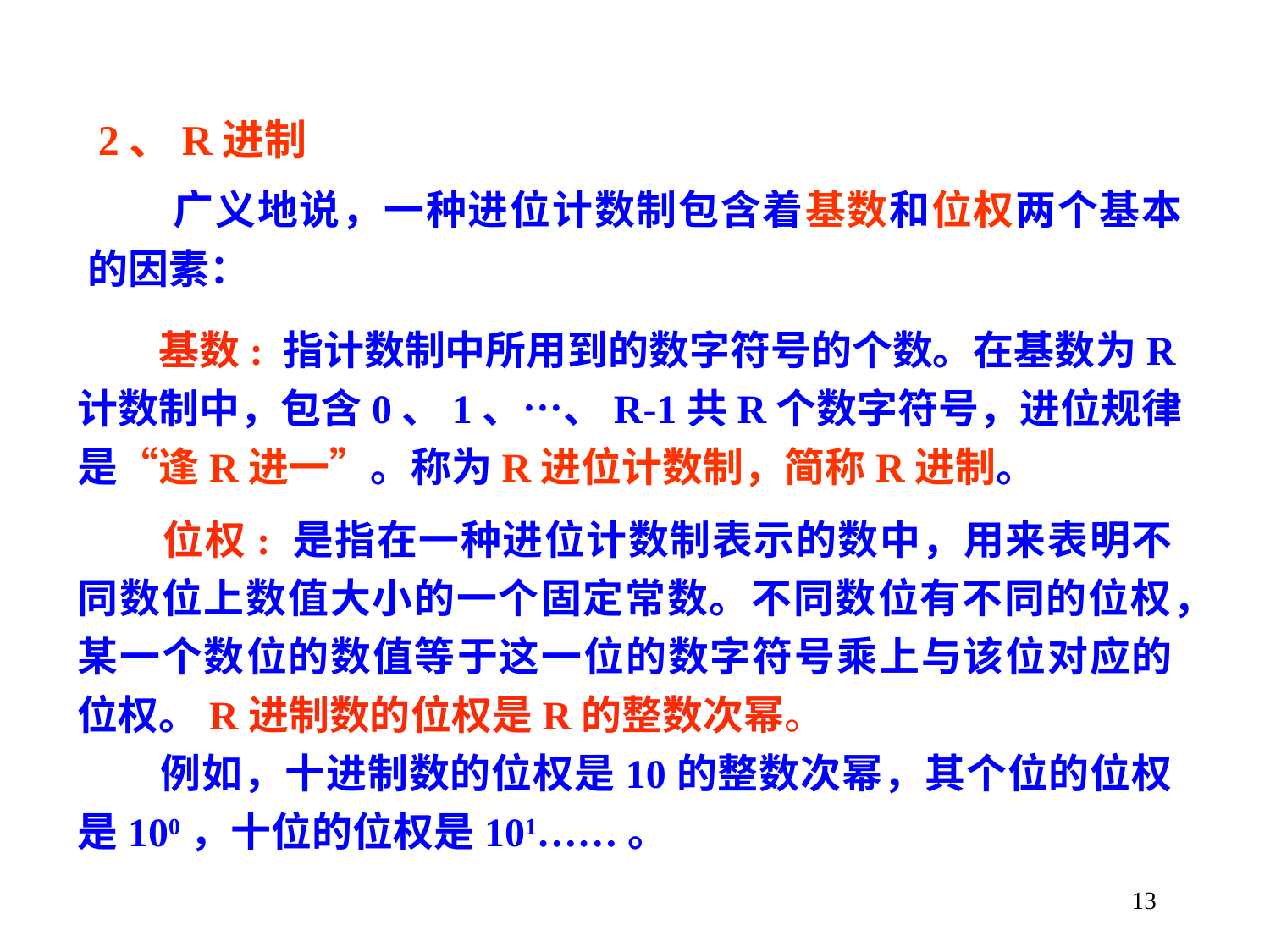

2、R进制
　　广义地说，一种进位计数制包含着基数和位权两个基本的因素：
　　基数: 指计数制中所用到的数字符号的个数。在基数为R计数制中，包含0、1、…、R-1共R个数字符号，进位规律是“逢R进一”。称为R进位计数制，简称R进制。
　　位权: 是指在一种进位计数制表示的数中，用来表明不同数位上数值大小的一个固定常数。不同数位有不同的位权，某一个数位的数值等于这一位的数字符号乘上与该位对应的位权。R进制数的位权是R的整数次幂。
　　例如，十进制数的位权是10的整数次幂，其个位的位权是100，十位的位权是101……。
13